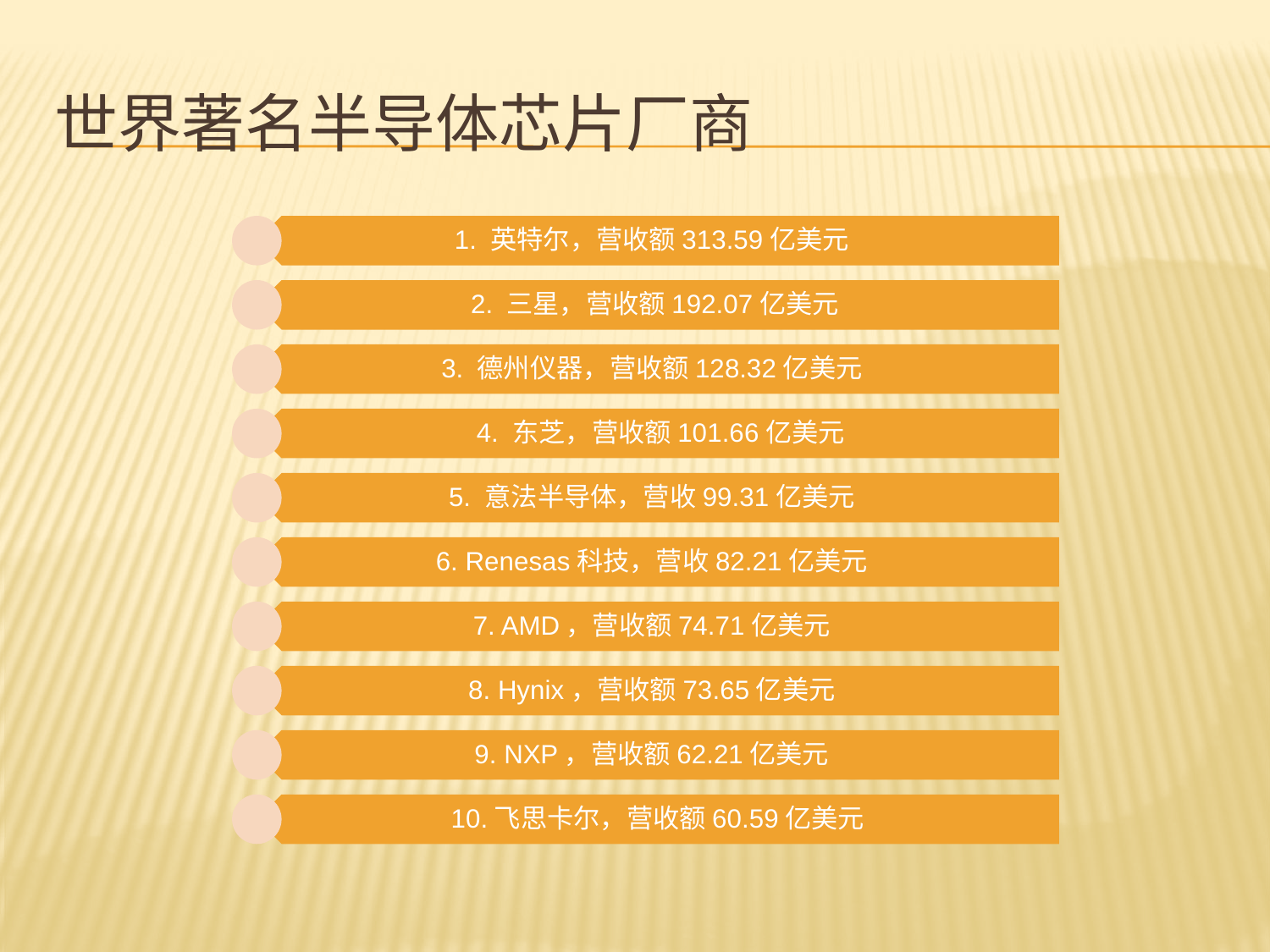

# 世界著名半导体芯片厂商
1. 英特尔，营收额313.59亿美元
2. 三星，营收额192.07亿美元
3. 德州仪器，营收额128.32亿美元
4. 东芝，营收额101.66亿美元
5. 意法半导体，营收99.31亿美元
6. Renesas科技，营收82.21亿美元
7. AMD，营收额74.71亿美元
8. Hynix，营收额73.65亿美元
9. NXP，营收额62.21亿美元
10.飞思卡尔，营收额60.59亿美元